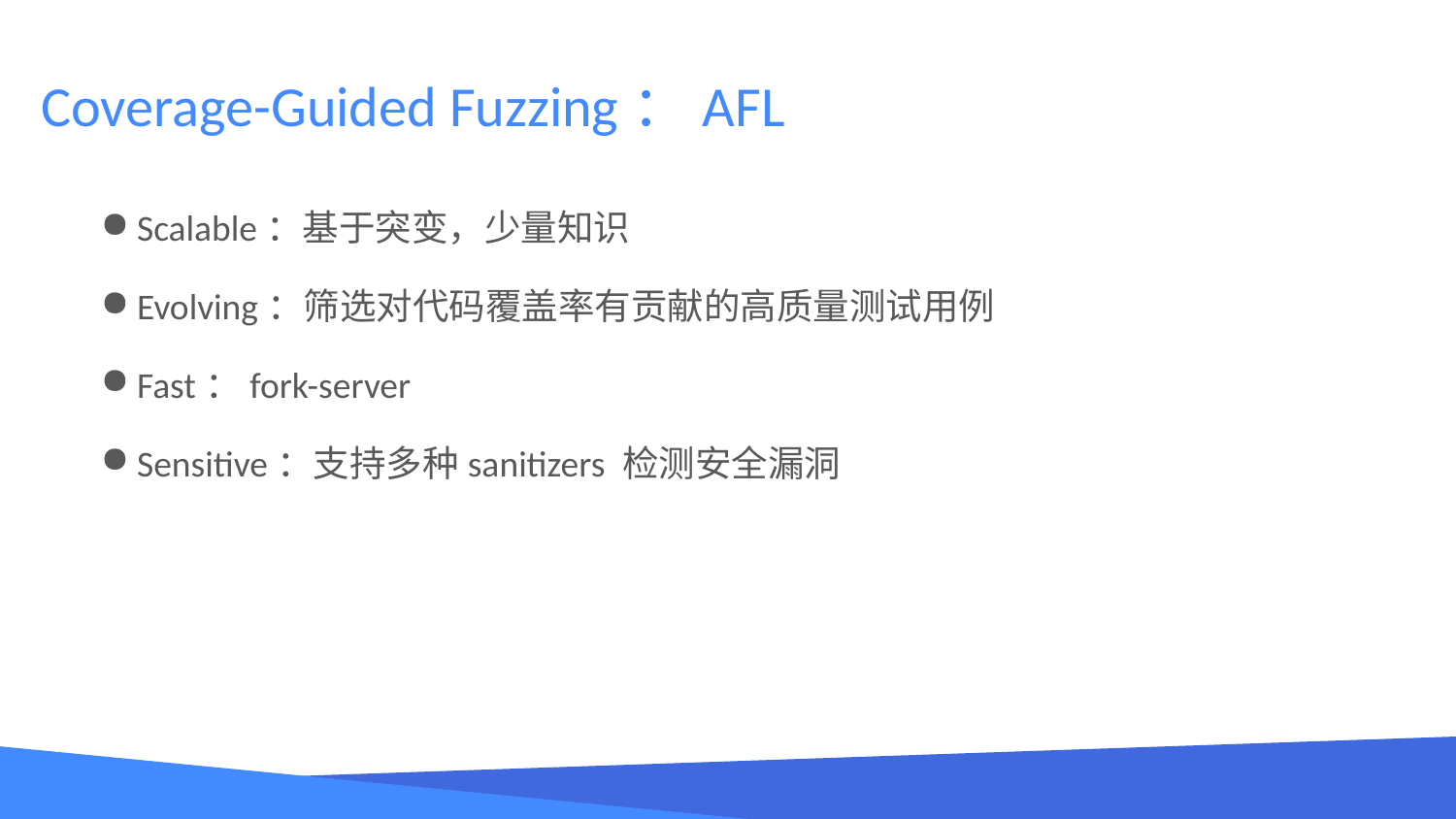

# Coverage-Guided Fuzzing：AFL
Scalable：基于突变，少量知识
Evolving：筛选对代码覆盖率有贡献的高质量测试用例
Fast：fork-server
Sensitive：支持多种sanitizers 检测安全漏洞